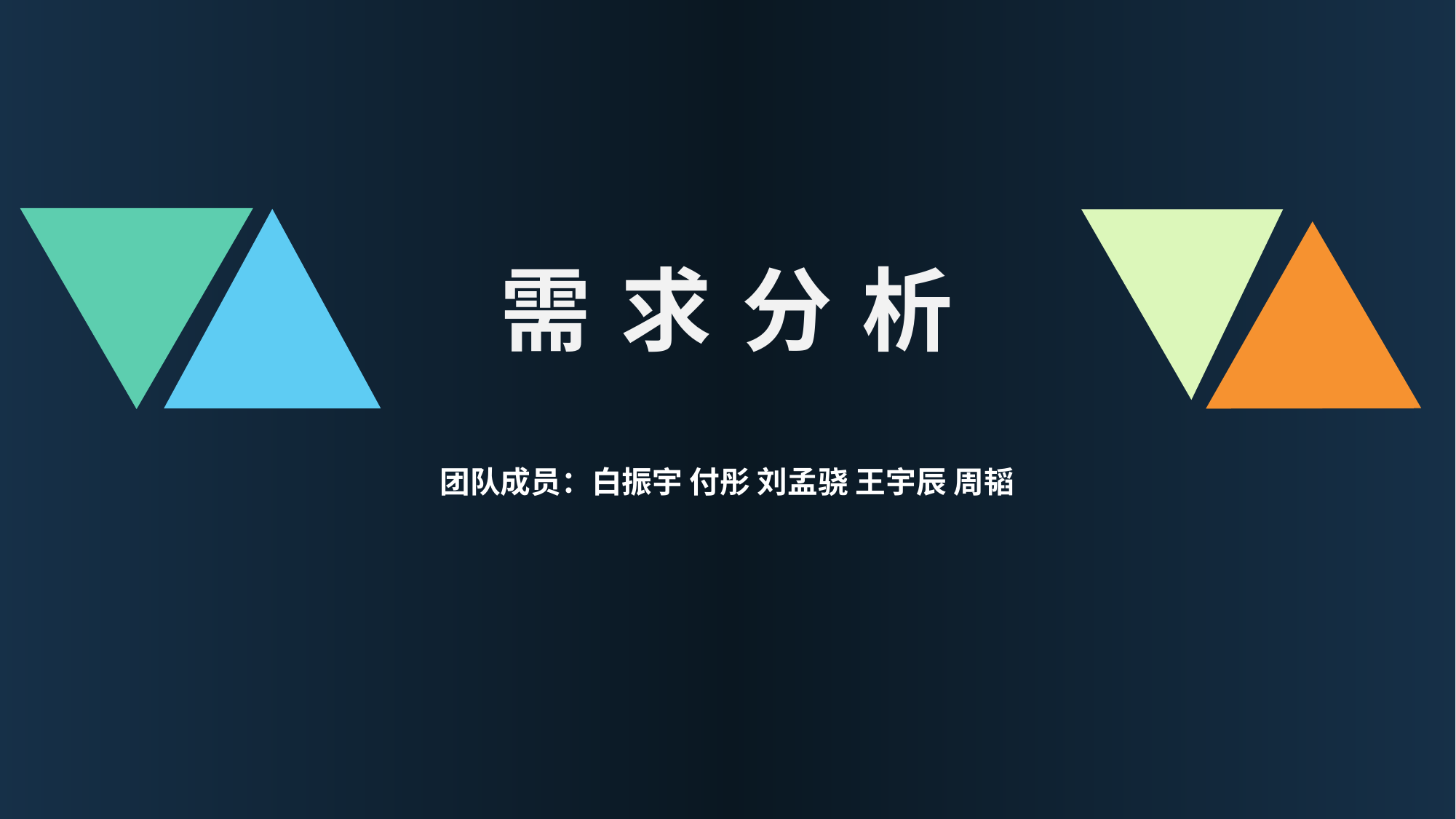

需 求 分 析

团队成员：白振宇 付彤 刘孟骁 王宇辰 周韬